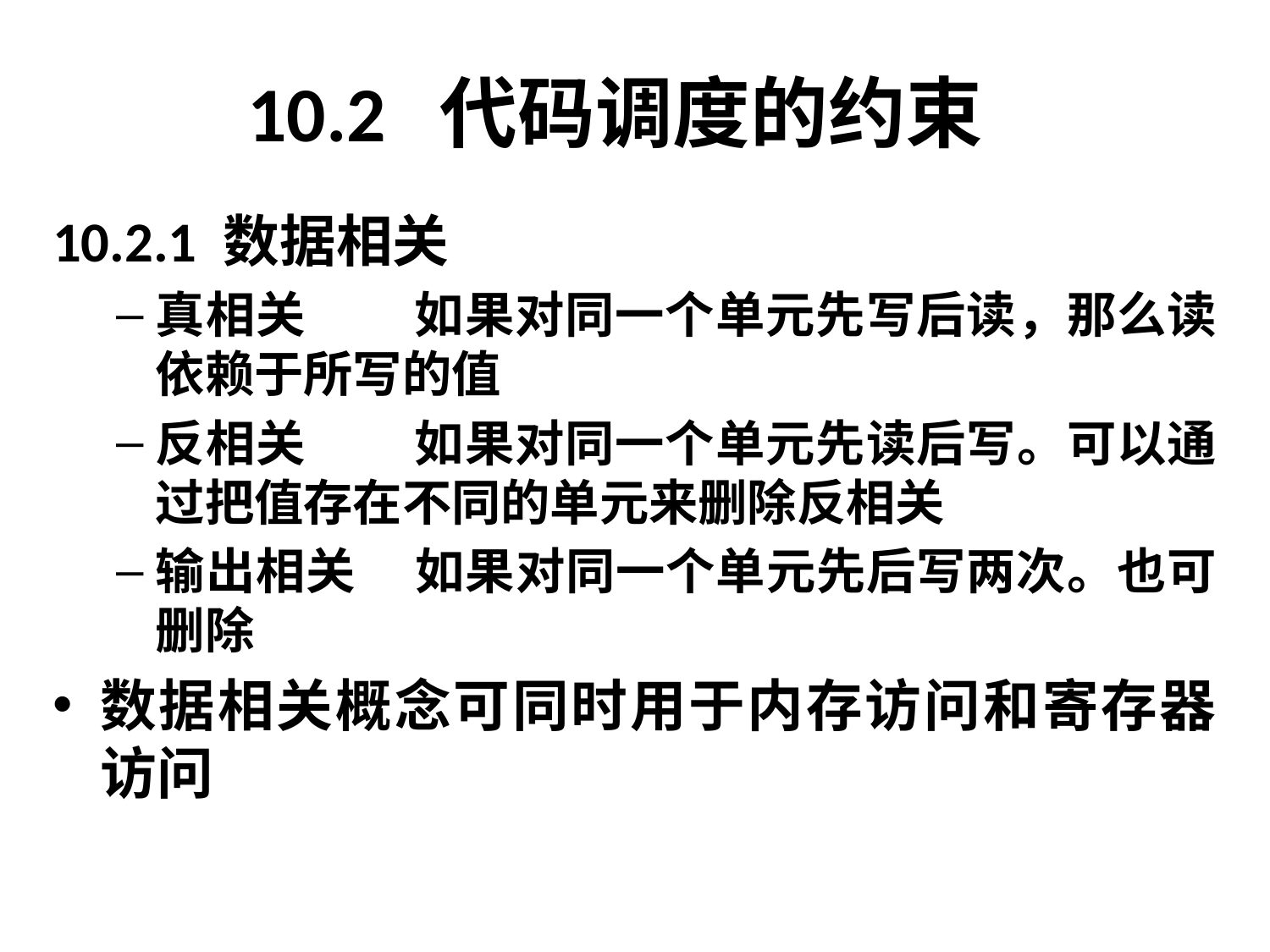

# 10.2  代码调度的约束
10.2.1 数据相关
真相关  	如果对同一个单元先写后读，那么读依赖于所写的值
反相关  	如果对同一个单元先读后写。可以通过把值存在不同的单元来删除反相关
输出相关  	如果对同一个单元先后写两次。也可删除
数据相关概念可同时用于内存访问和寄存器访问